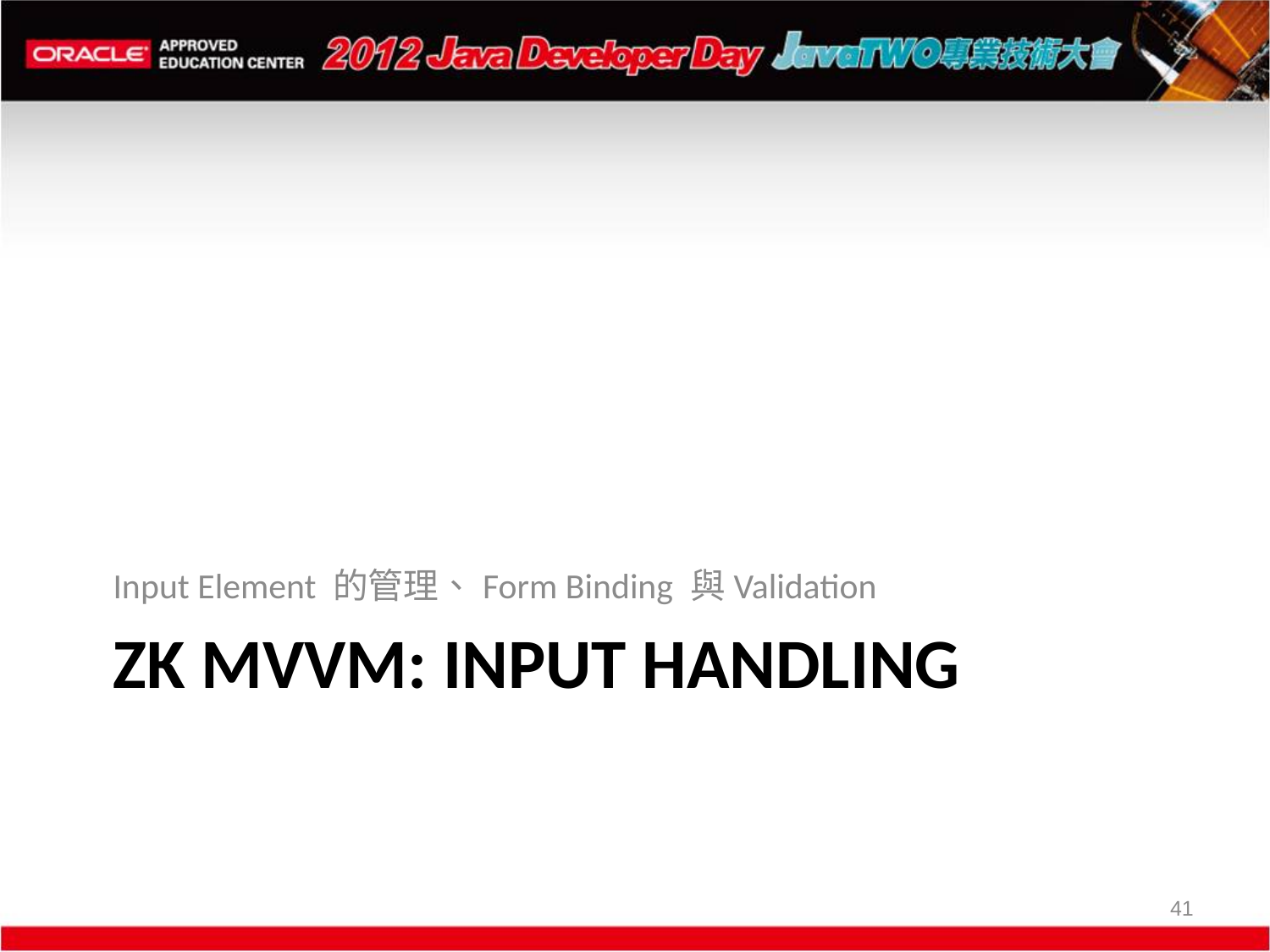

Input Element 的管理、Form Binding 與Validation
# ZK MVVM: Input handling
41